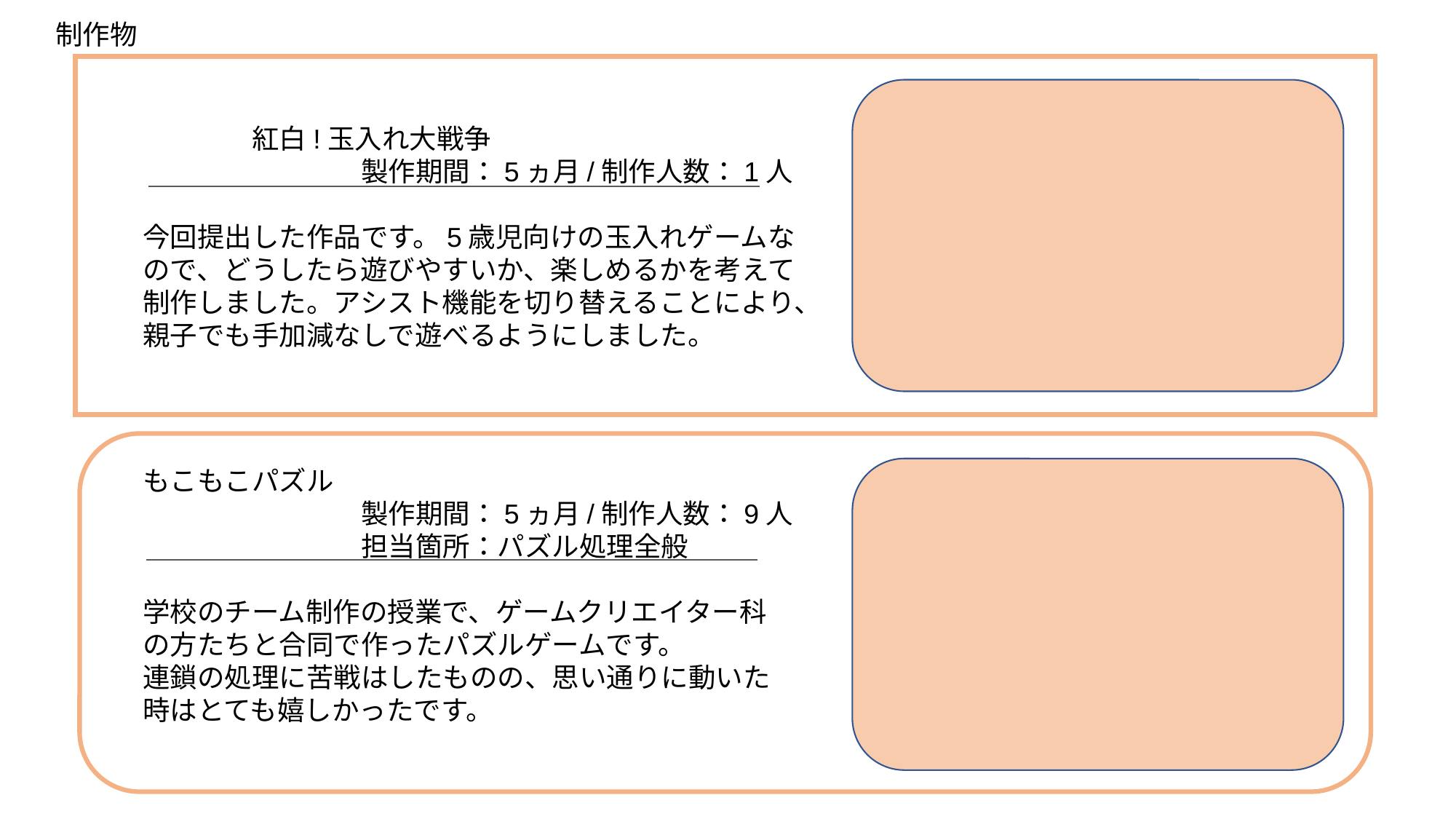

制作物

	紅白!玉入れ大戦争
		製作期間：5ヵ月/制作人数：1人

今回提出した作品です。5歳児向けの玉入れゲームなので、どうしたら遊びやすいか、楽しめるかを考えて制作しました。アシスト機能を切り替えることにより、親子でも手加減なしで遊べるようにしました。

もこもこパズル
		製作期間：5ヵ月/制作人数：9人
		担当箇所：パズル処理全般

学校のチーム制作の授業で、ゲームクリエイター科
の方たちと合同で作ったパズルゲームです。
連鎖の処理に苦戦はしたものの、思い通りに動いた
時はとても嬉しかったです。